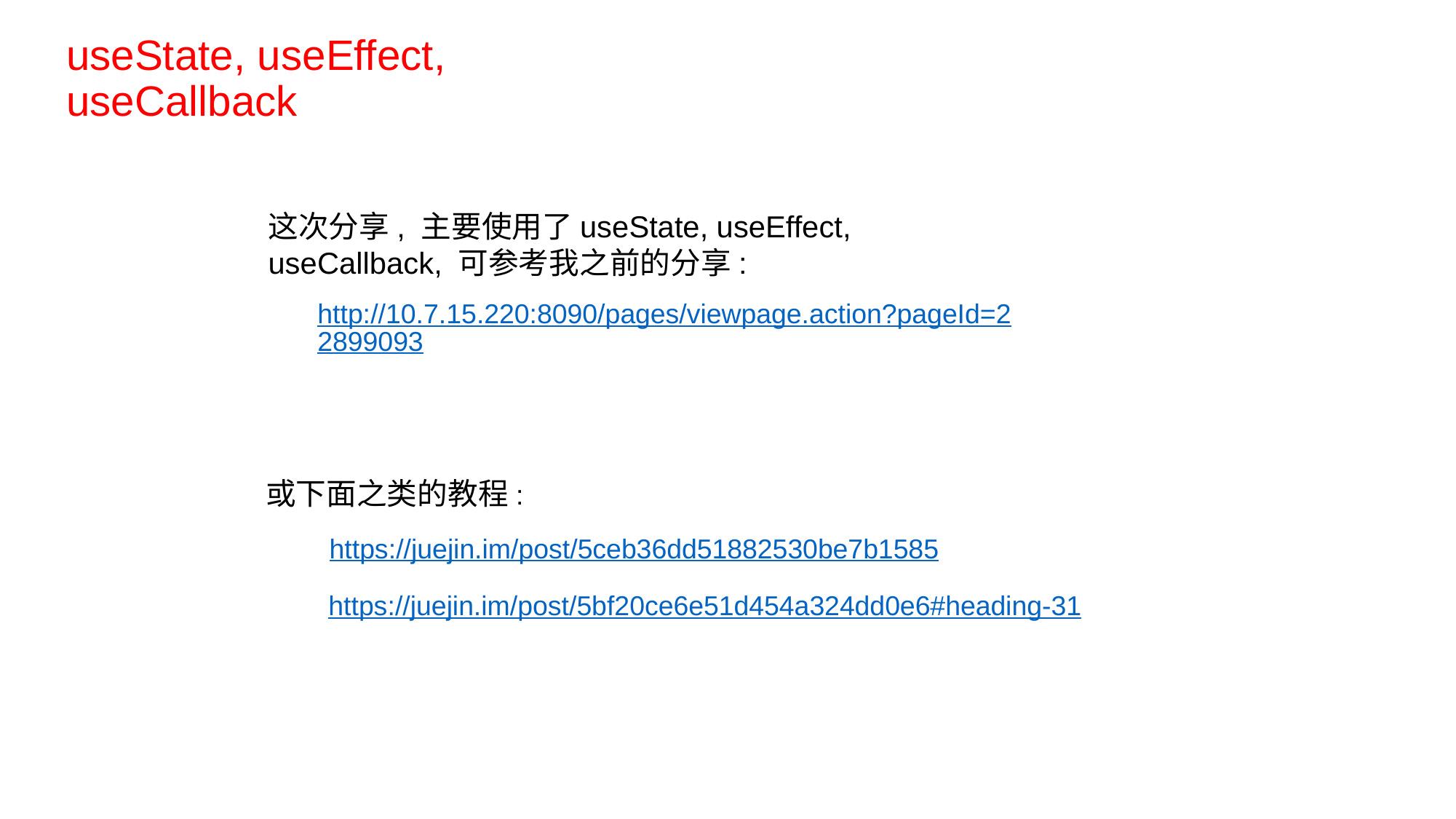

# useState, useEffect, useCallback
这次分享, 主要使用了useState, useEffect, useCallback, 可参考我之前的分享:
http://10.7.15.220:8090/pages/viewpage.action?pageId=22899093
或下面之类的教程:
https://juejin.im/post/5ceb36dd51882530be7b1585
 https://juejin.im/post/5bf20ce6e51d454a324dd0e6#heading-31